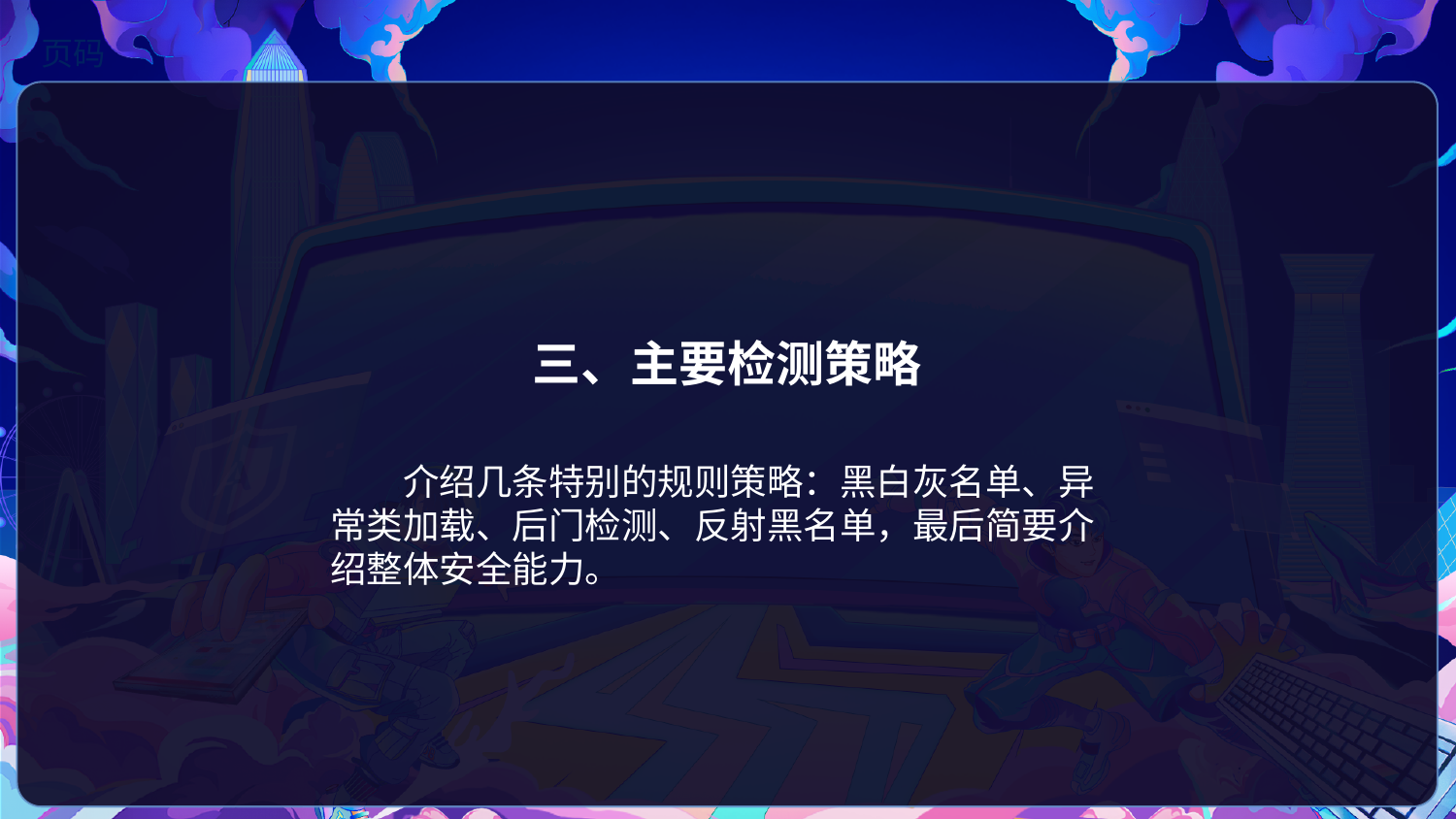

页码
三、主要检测策略
介绍几条特别的规则策略：黑白灰名单、异常类加载、后门检测、反射黑名单，最后简要介绍整体安全能力。